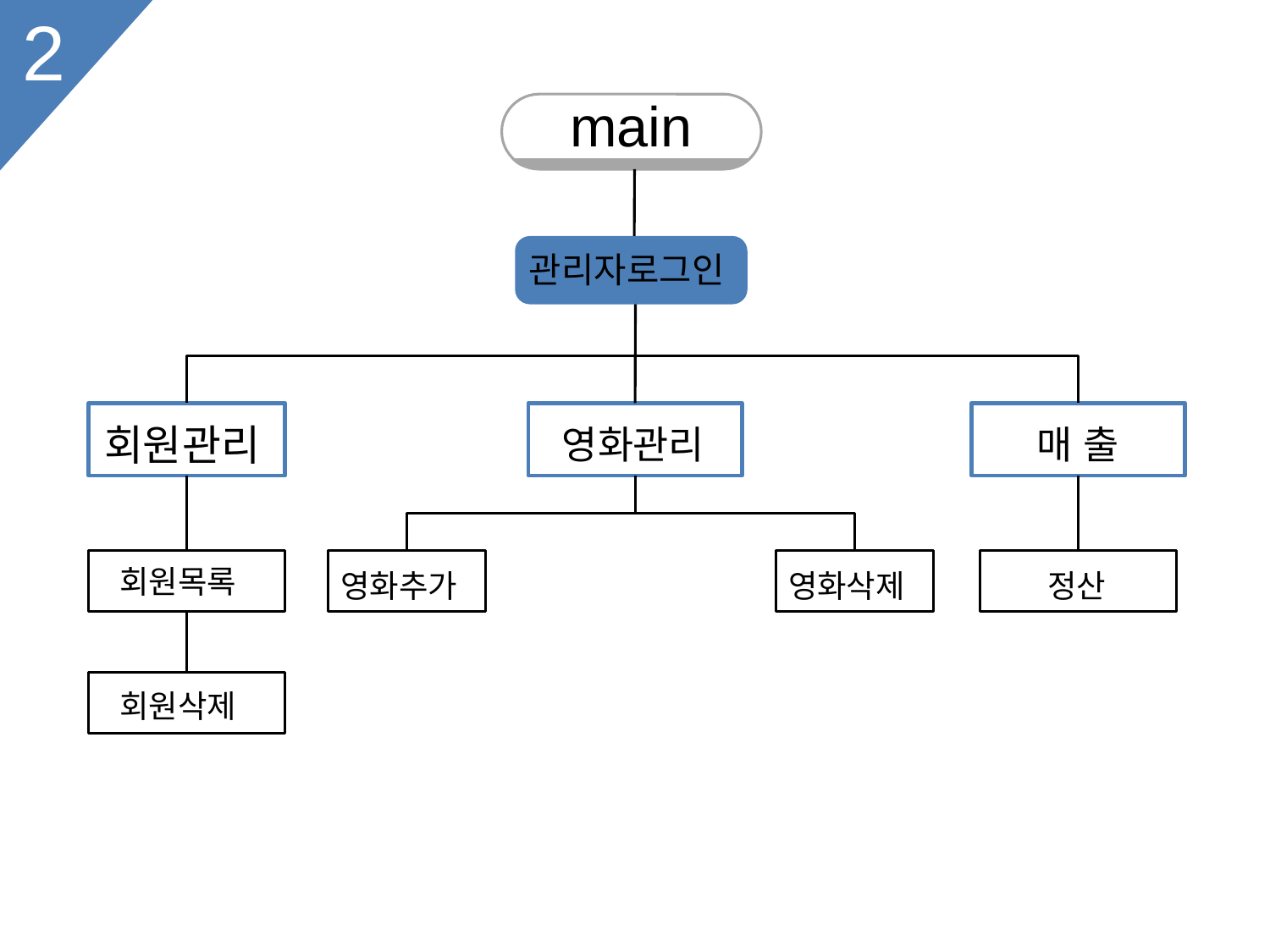

2

main

관리자로그인

회원관리
영화관리
매 출

회원목록
영화추가
영화삭제
정산

회원삭제